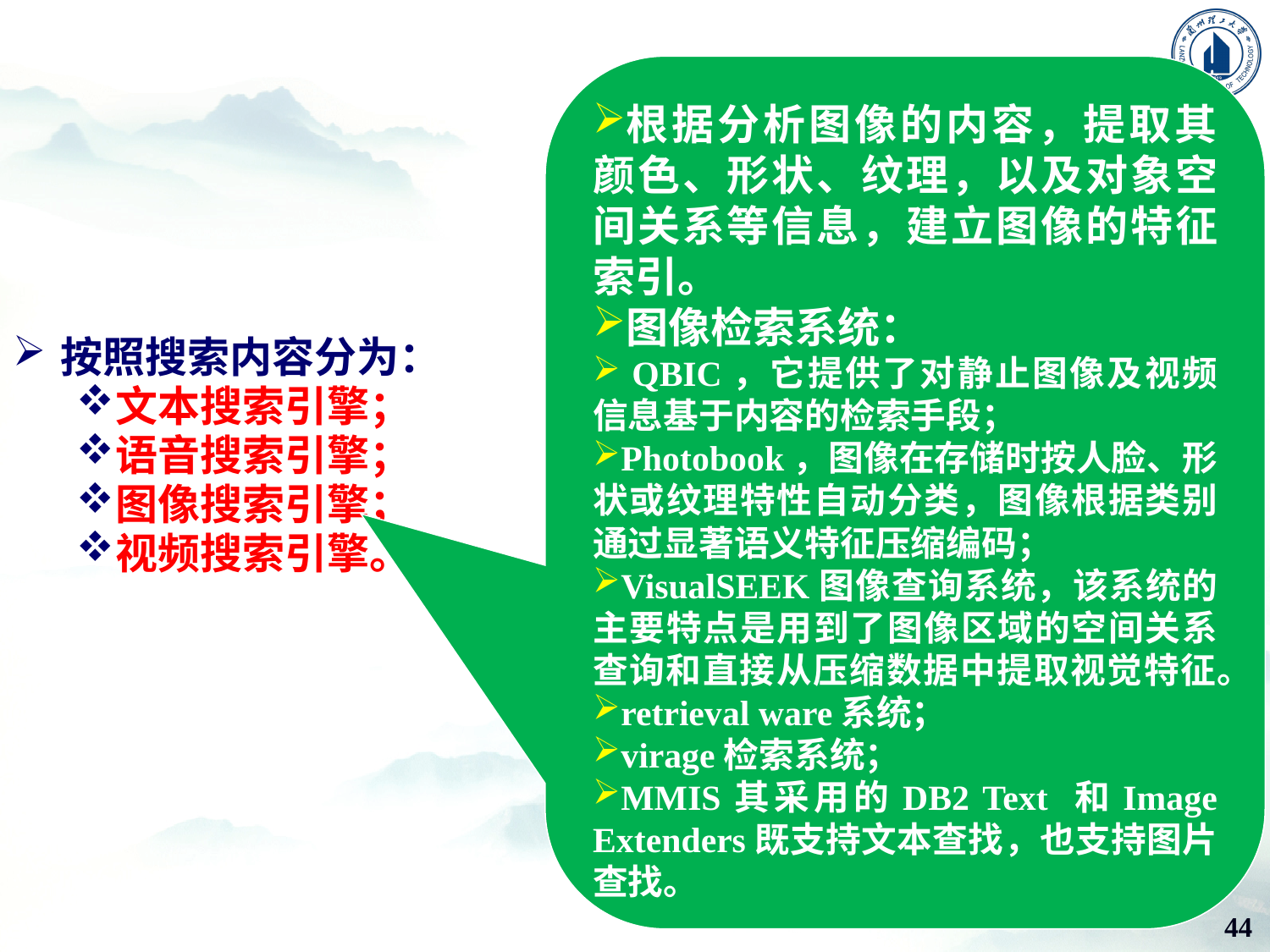

根据分析图像的内容，提取其颜色、形状、纹理，以及对象空间关系等信息，建立图像的特征索引。
图像检索系统：
 QBIC，它提供了对静止图像及视频信息基于内容的检索手段；
Photobook，图像在存储时按人脸、形状或纹理特性自动分类，图像根据类别通过显著语义特征压缩编码；
VisualSEEK图像查询系统，该系统的主要特点是用到了图像区域的空间关系查询和直接从压缩数据中提取视觉特征。
retrieval ware系统；
virage检索系统；
MMIS其采用的DB2 Text 和Image Extenders既支持文本查找，也支持图片查找。

按照搜索内容分为：
文本搜索引擎；
语音搜索引擎；
图像搜索引擎；
视频搜索引擎。
44